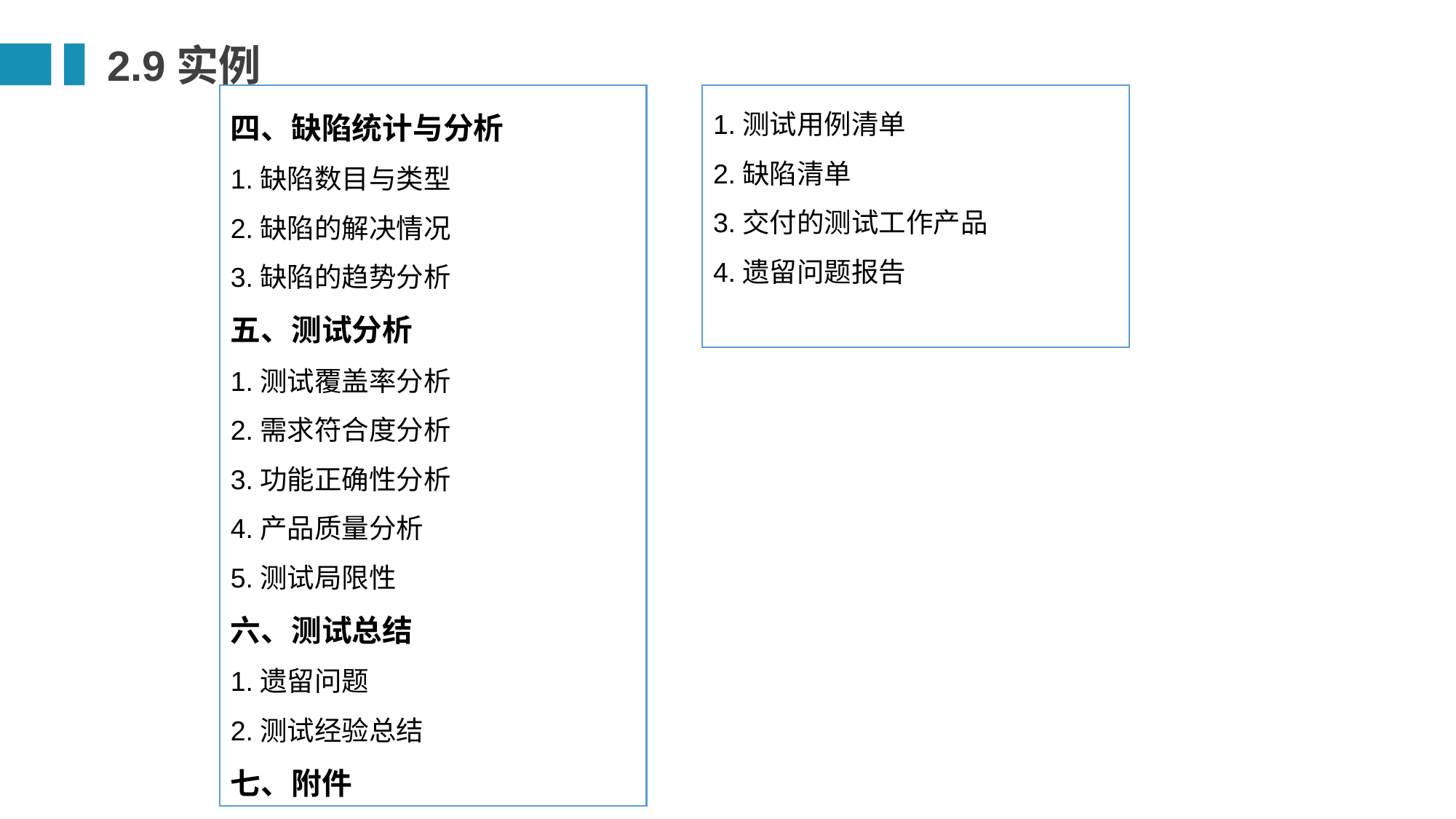

2.9实例

四、缺陷统计与分析
1.缺陷数目与类型
2.缺陷的解决情况
3.缺陷的趋势分析
五、测试分析
1.测试覆盖率分析
2.需求符合度分析
3.功能正确性分析
4.产品质量分析
5.测试局限性
六、测试总结
1.遗留问题
2.测试经验总结
七、附件
1.测试用例清单
2.缺陷清单
3.交付的测试工作产品
4.遗留问题报告

86